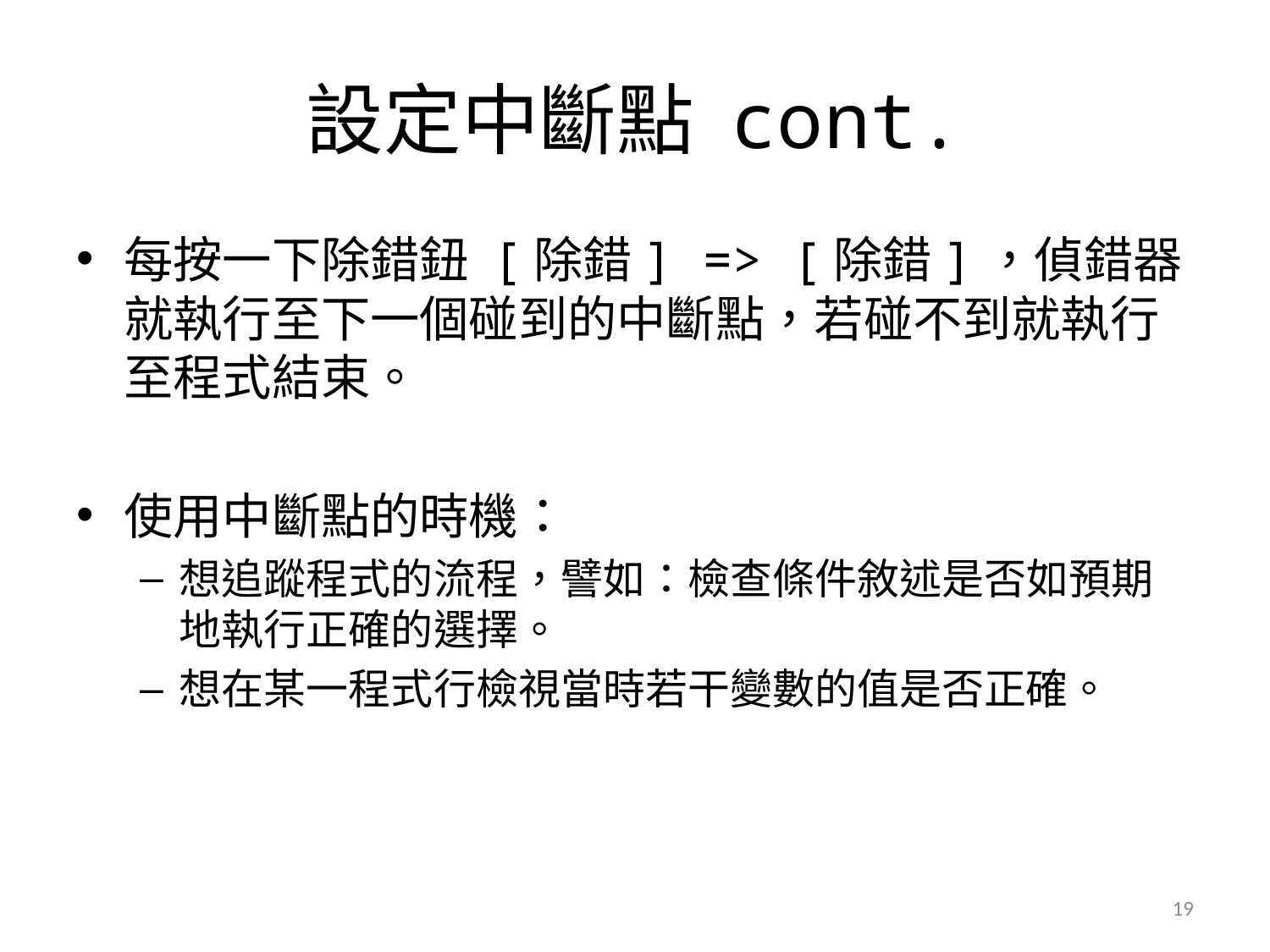

# 設定中斷點 cont.
每按一下除錯鈕 [除錯] => [除錯]，偵錯器就執行至下一個碰到的中斷點，若碰不到就執行至程式結束。

使用中斷點的時機：
想追蹤程式的流程，譬如：檢查條件敘述是否如預期地執行正確的選擇。
想在某一程式行檢視當時若干變數的值是否正確。

19